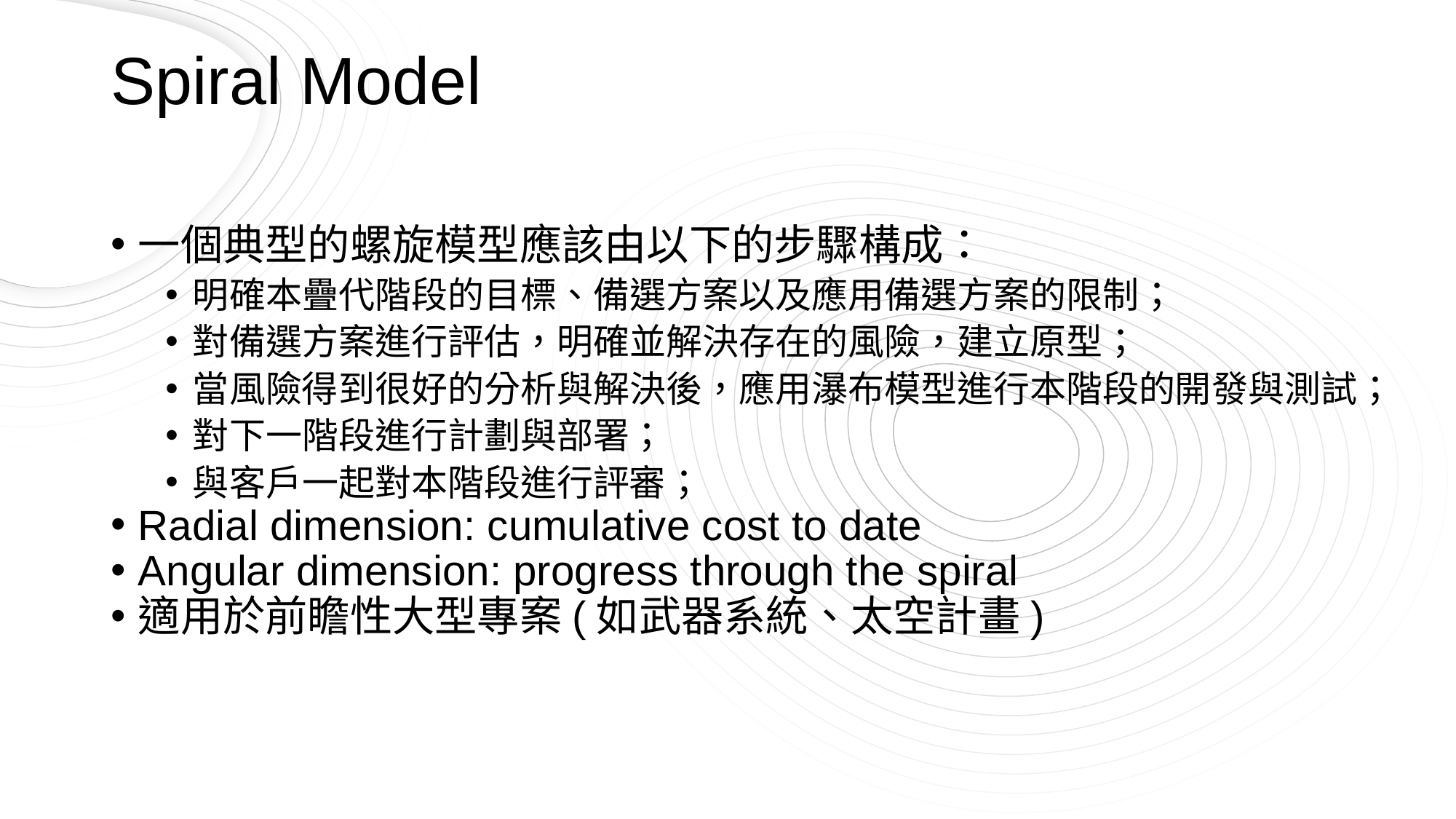

# Spiral Model
一個典型的螺旋模型應該由以下的步驟構成：
明確本疊代階段的目標、備選方案以及應用備選方案的限制；
對備選方案進行評估，明確並解決存在的風險，建立原型；
當風險得到很好的分析與解決後，應用瀑布模型進行本階段的開發與測試；
對下一階段進行計劃與部署；
與客戶一起對本階段進行評審；
Radial dimension: cumulative cost to date
Angular dimension: progress through the spiral
適用於前瞻性大型專案(如武器系統、太空計畫)